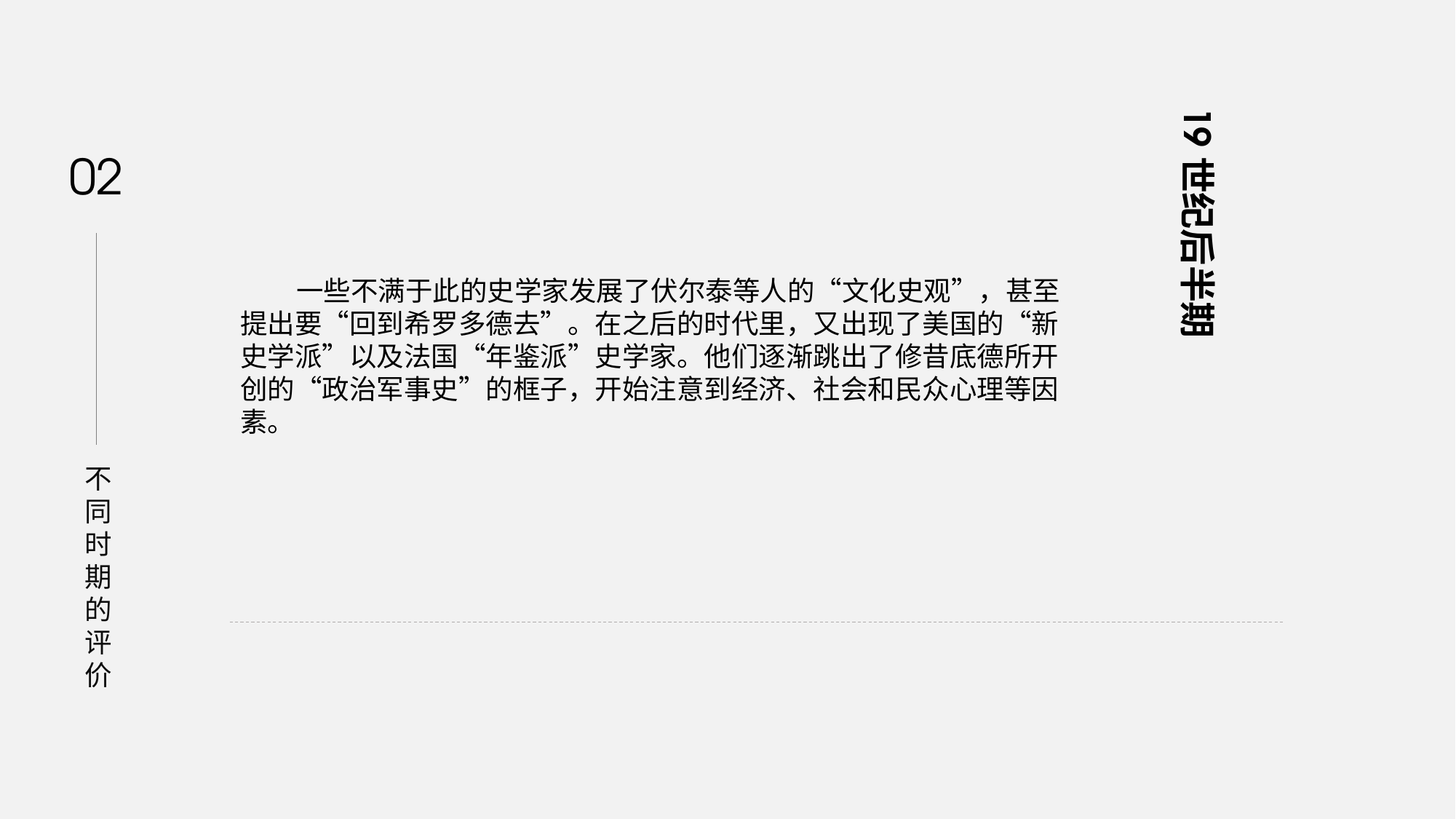

19世纪后半期
02
一些不满于此的史学家发展了伏尔泰等人的“文化史观”，甚至提出要“回到希罗多德去”。在之后的时代里，又出现了美国的“新史学派”以及法国“年鉴派”史学家。他们逐渐跳出了修昔底德所开创的“政治军事史”的框子，开始注意到经济、社会和民众心理等因素。

不同时期的评价